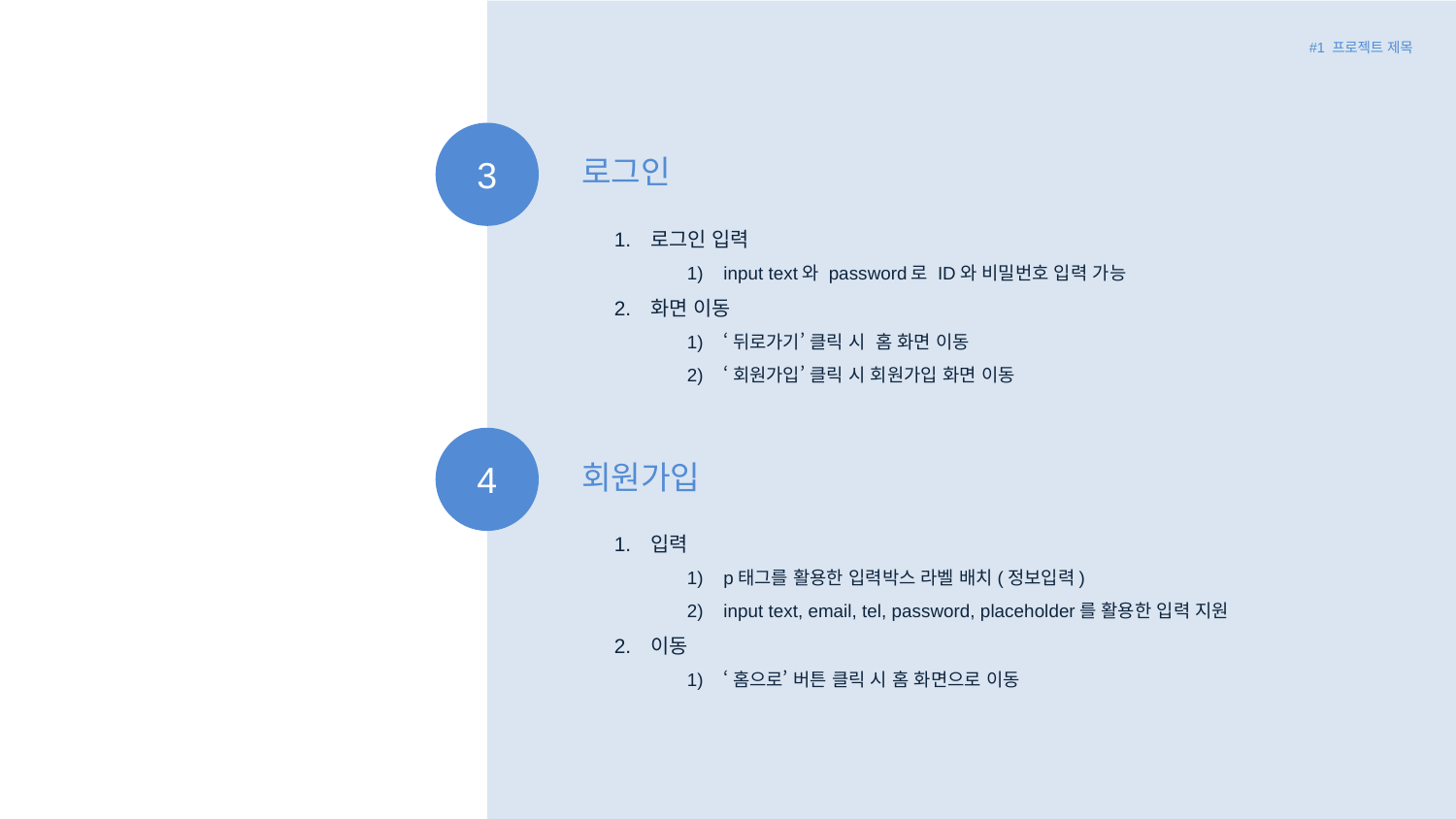

#1 프로젝트 제목
3
로그인
로그인 입력
input text와 password로 ID와 비밀번호 입력 가능
화면 이동
‘뒤로가기’ 클릭 시  홈 화면 이동
‘회원가입’ 클릭 시 회원가입 화면 이동
4
회원가입
입력
p태그를 활용한 입력박스 라벨 배치(정보입력)
input text, email, tel, password, placeholder를 활용한 입력 지원
이동
‘홈으로’ 버튼 클릭 시 홈 화면으로 이동